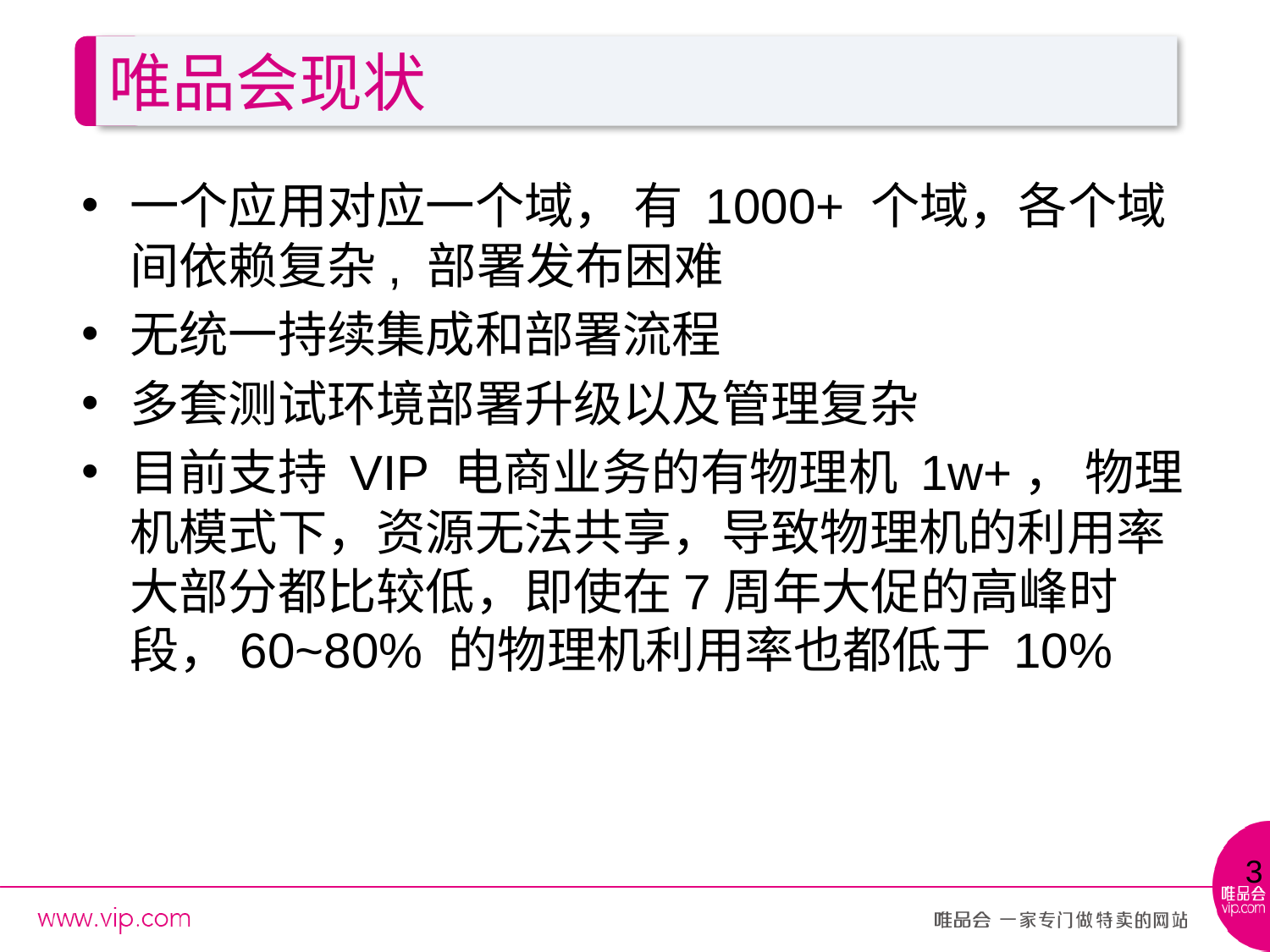

# 唯品会现状
一个应用对应一个域， 有 1000+ 个域，各个域间依赖复杂, 部署发布困难
无统一持续集成和部署流程
多套测试环境部署升级以及管理复杂
目前支持 VIP 电商业务的有物理机 1w+， 物理机模式下，资源无法共享，导致物理机的利用率大部分都比较低，即使在7周年大促的高峰时段，60~80% 的物理机利用率也都低于 10%